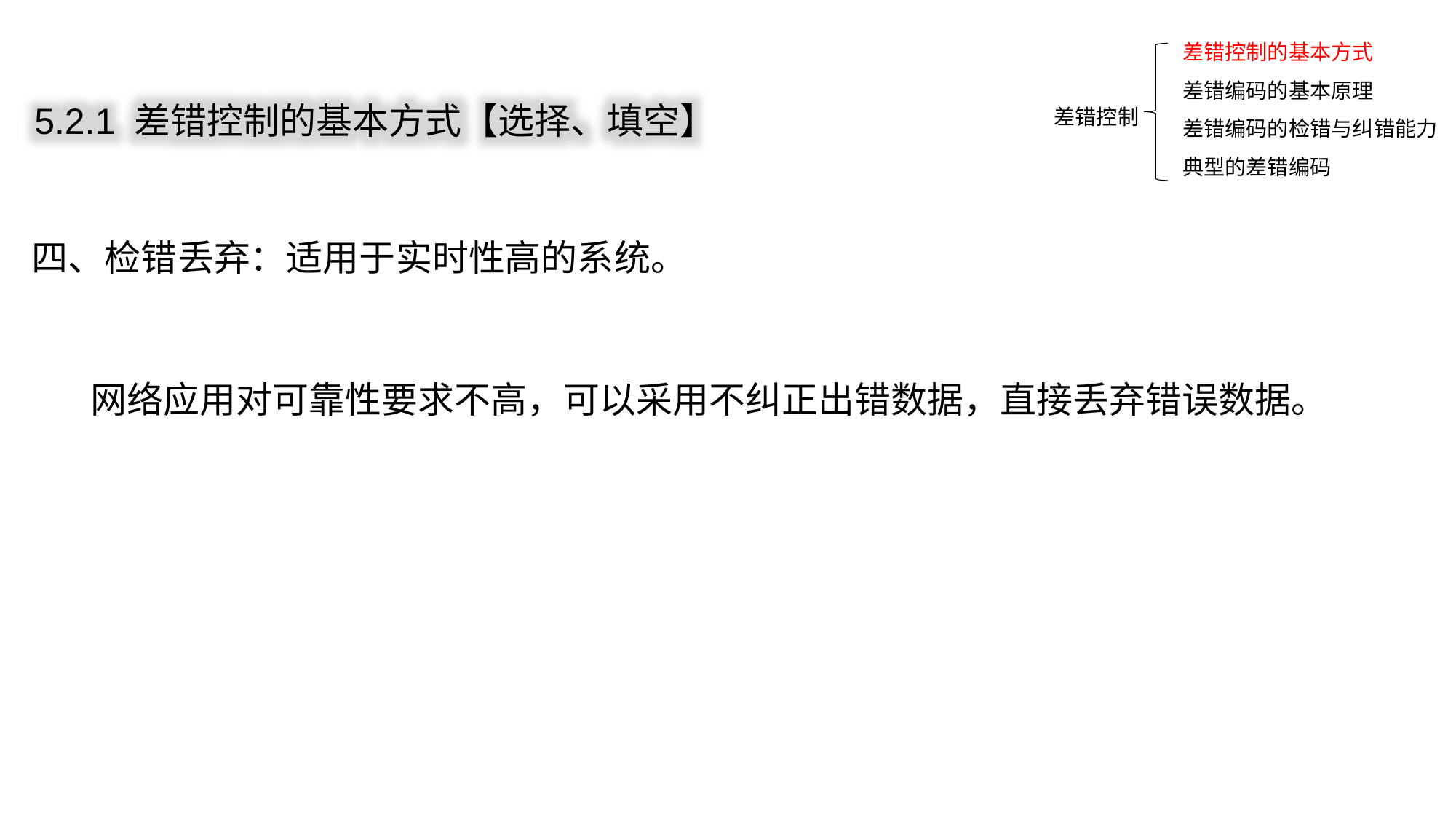

差错控制的基本方式
差错编码的基本原理
差错编码的检错与纠错能力
典型的差错编码

5.2.1 差错控制的基本方式【选择、填空】
差错控制
四、检错丢弃：适用于实时性高的系统。
网络应用对可靠性要求不高，可以采用不纠正出错数据，直接丢弃错误数据。